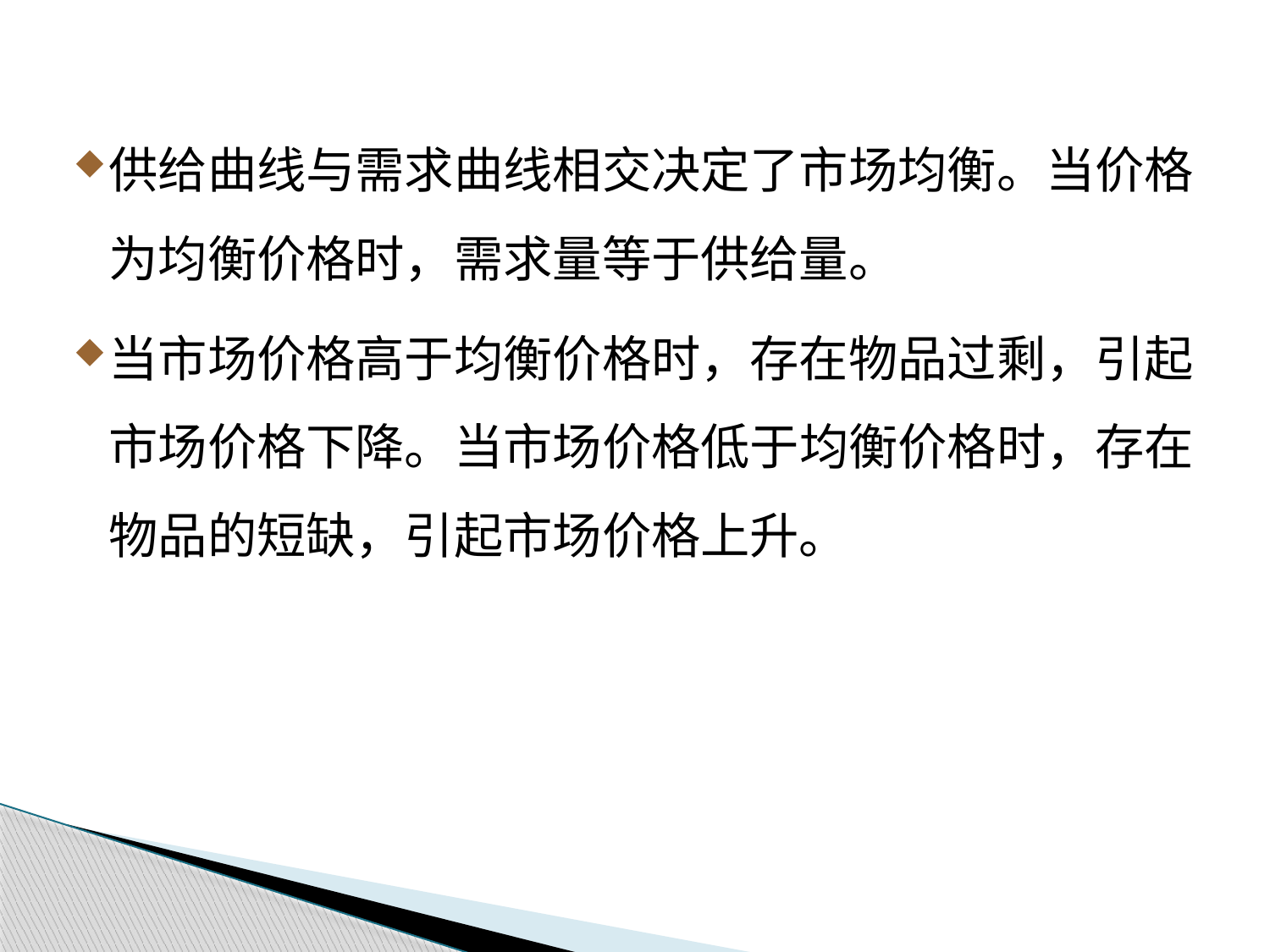

供给曲线与需求曲线相交决定了市场均衡。当价格为均衡价格时，需求量等于供给量。
当市场价格高于均衡价格时，存在物品过剩，引起市场价格下降。当市场价格低于均衡价格时，存在物品的短缺，引起市场价格上升。